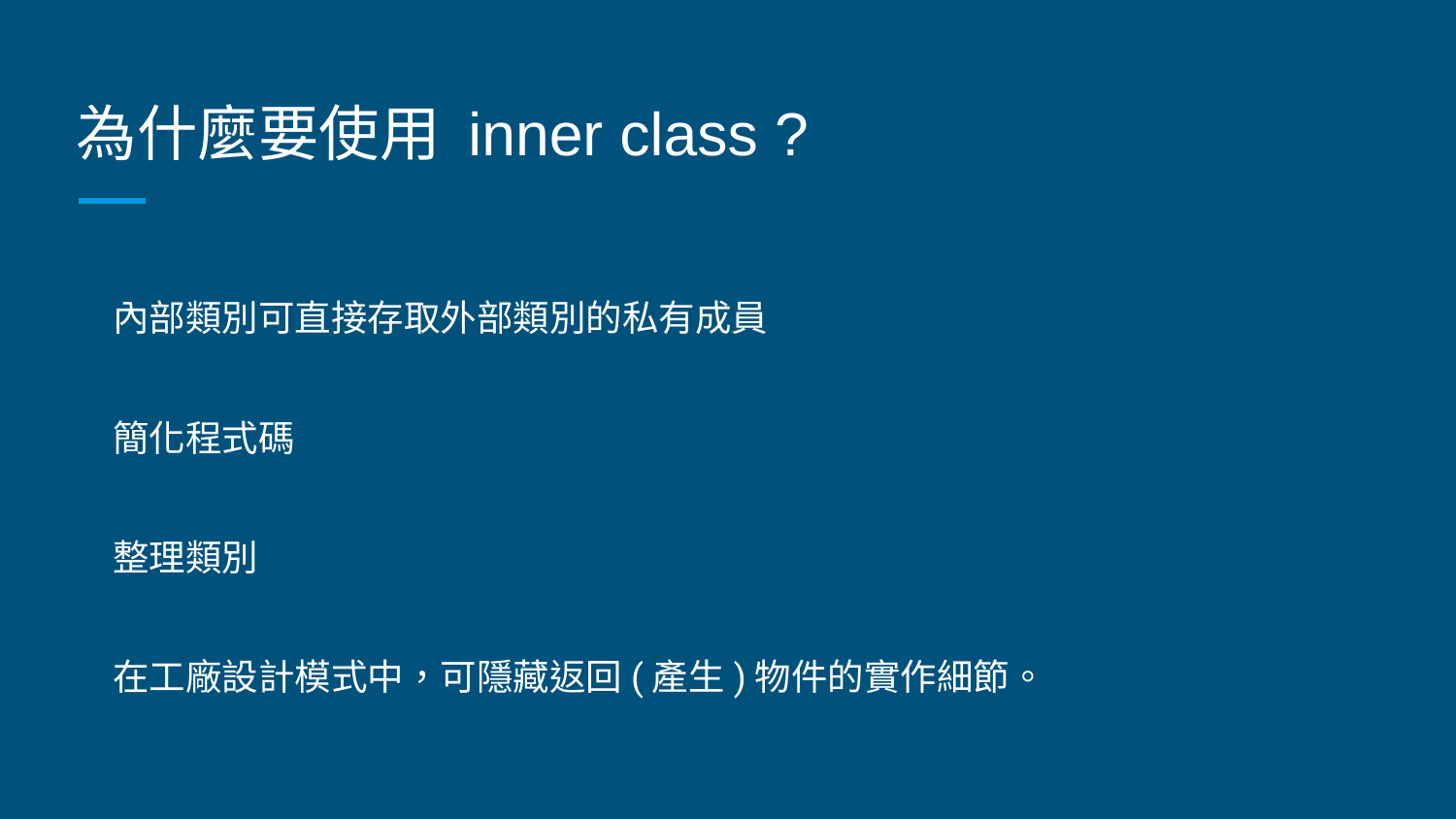

# 為什麼要使用 inner class ?
內部類別可直接存取外部類別的私有成員
簡化程式碼
整理類別
在工廠設計模式中，可隱藏返回(產生)物件的實作細節。